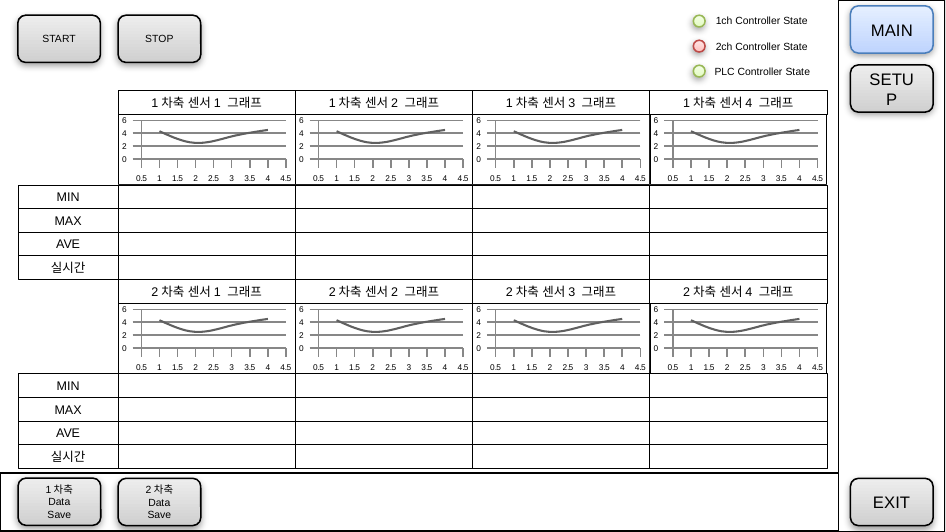

MAIN
1ch Controller State
START
STOP

2ch Controller State

PLC Controller State
SETUP

1차축 센서1 그래프
1차축 센서2 그래프
1차축 센서3 그래프
1차축 센서4 그래프

### Chart

| Category | 열1 |
|---|---|

### Chart

| Category | 열1 |
|---|---|

### Chart

| Category | 열1 |
|---|---|

### Chart

| Category | 열1 |
|---|---|
MIN

MAX

AVE

실시간

2차축 센서1 그래프
2차축 센서2 그래프
2차축 센서3 그래프
2차축 센서4 그래프

### Chart

| Category | 열1 |
|---|---|

### Chart

| Category | 열1 |
|---|---|

### Chart

| Category | 열1 |
|---|---|

### Chart

| Category | 열1 |
|---|---|
MIN

MAX

AVE

실시간

1차축 Data Save
2차축 Data Save
EXIT